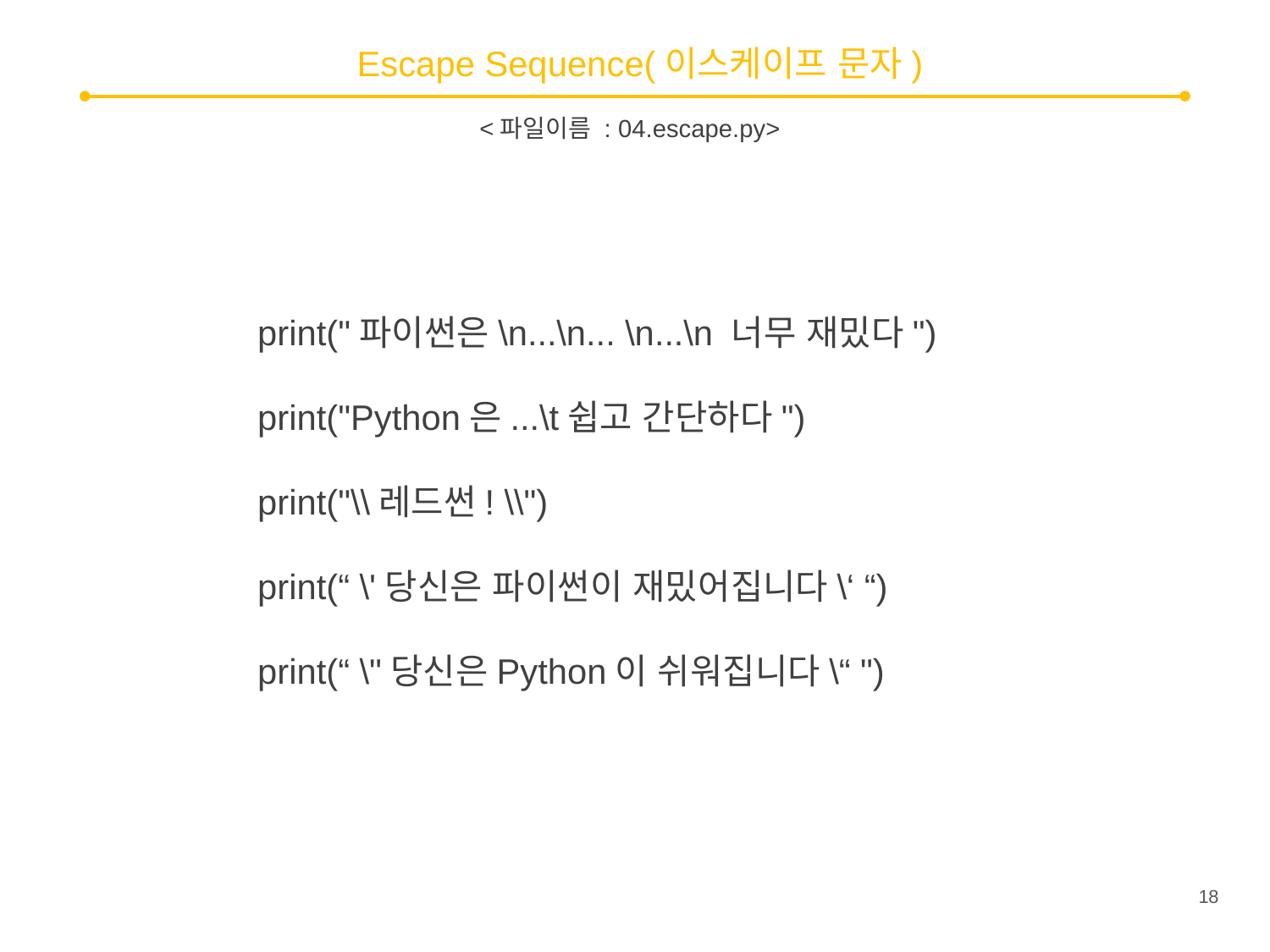

# Escape Sequence(이스케이프 문자)
<파일이름 : 04.escape.py>
print("파이썬은\n...\n... \n...\n 너무 재밌다")

print("Python은...\t쉽고 간단하다")

print("\\레드썬! \\")

print(“ \'당신은 파이썬이 재밌어집니다\‘ “)

print(“ \"당신은Python이 쉬워집니다\“ ")